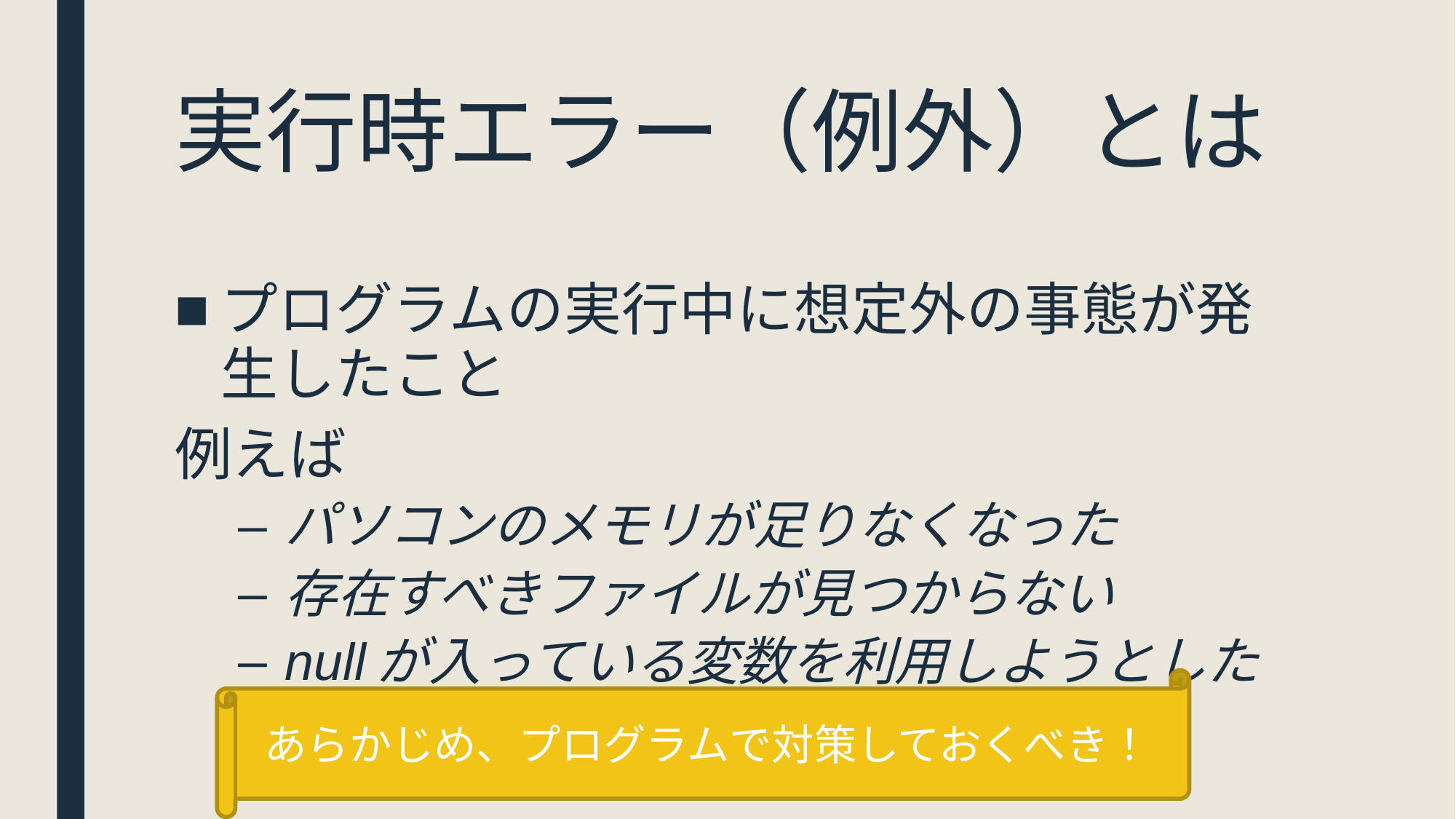

# 実行時エラー（例外）とは
プログラムの実行中に想定外の事態が発生したこと
例えば
パソコンのメモリが足りなくなった
存在すべきファイルが見つからない
nullが入っている変数を利用しようとした
あらかじめ、プログラムで対策しておくべき！